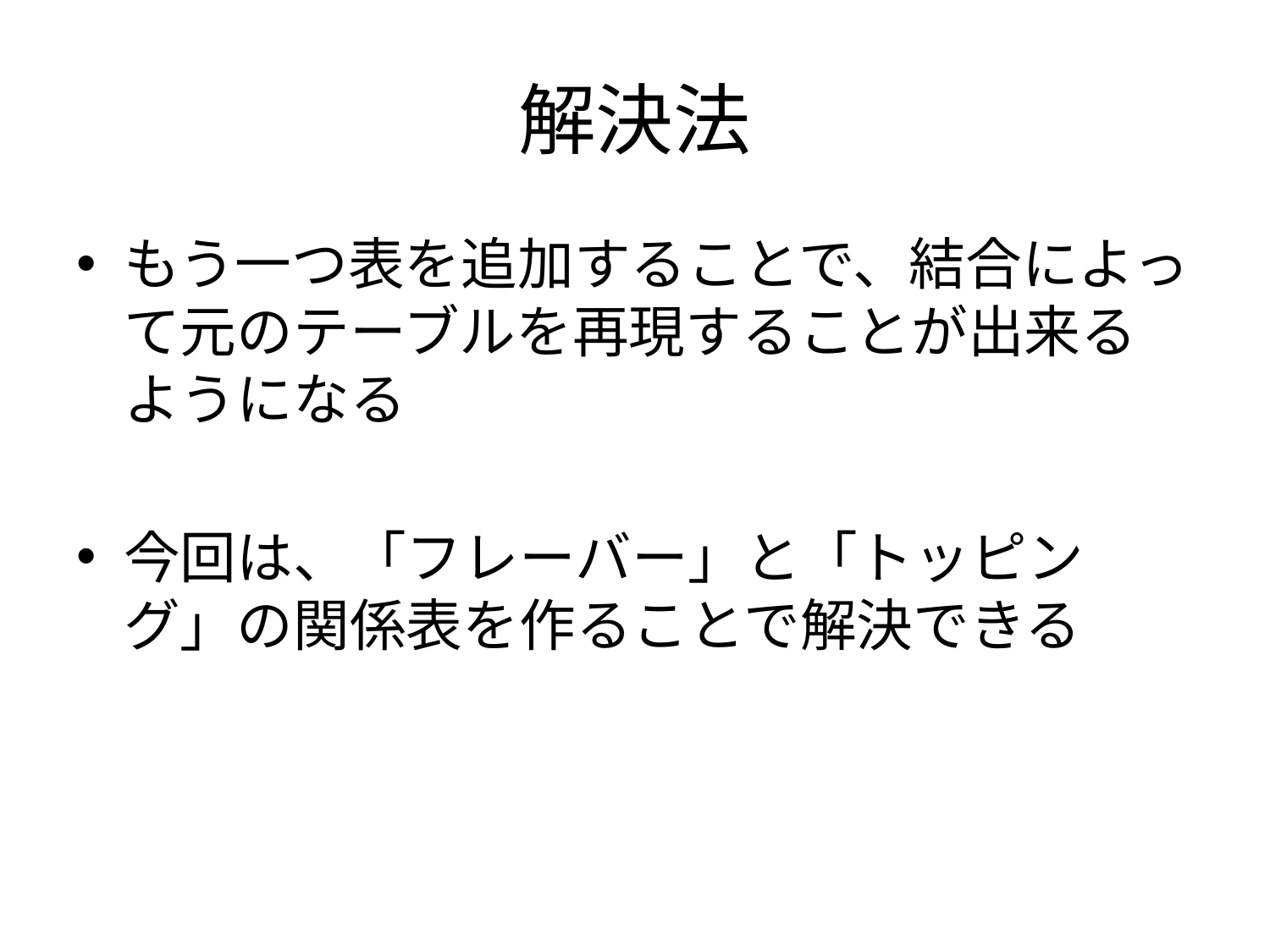

# 解決法
もう一つ表を追加することで、結合によって元のテーブルを再現することが出来るようになる

今回は、「フレーバー」と「トッピング」の関係表を作ることで解決できる